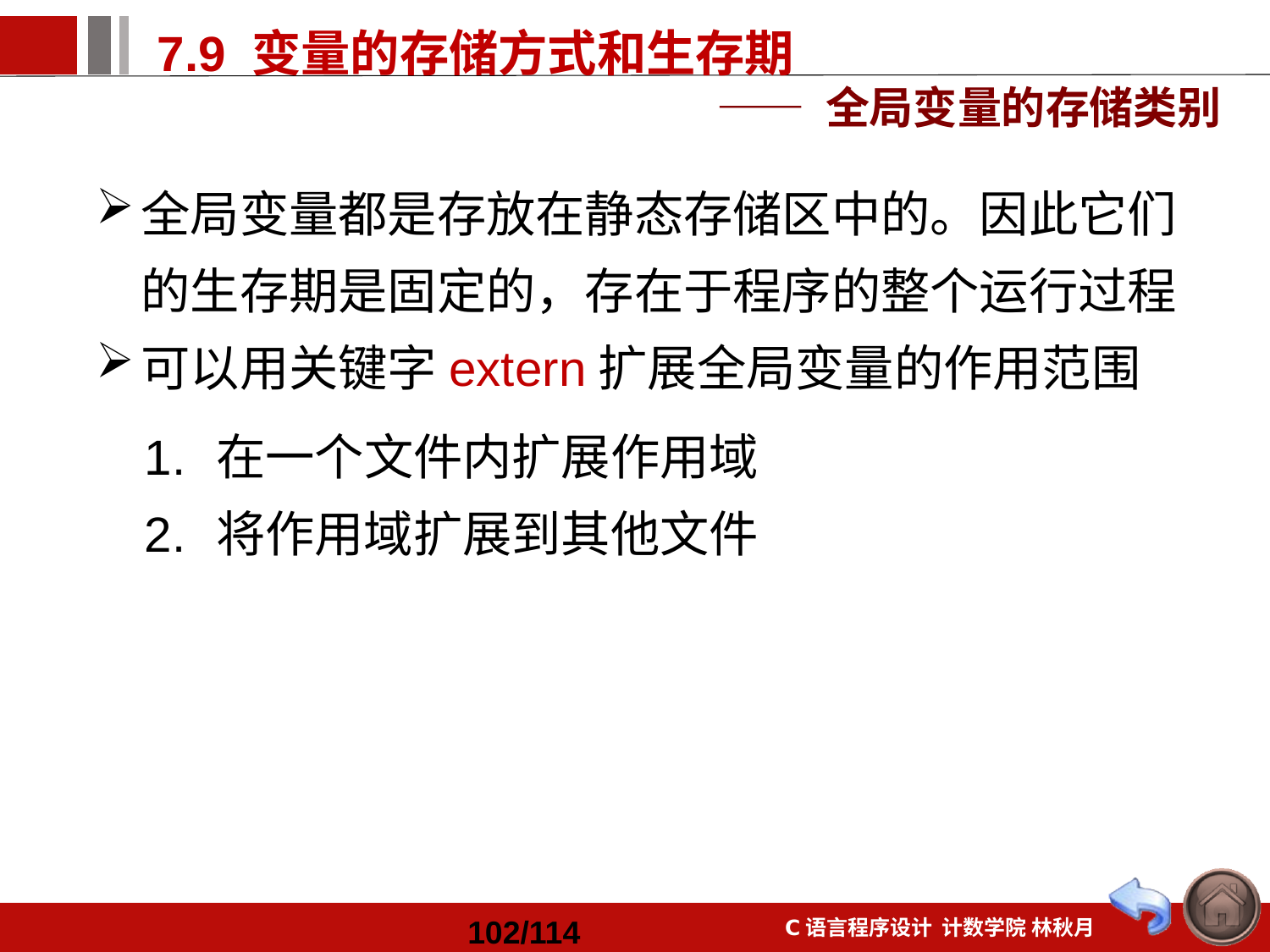

—— 全局变量的存储类别
全局变量都是存放在静态存储区中的。因此它们的生存期是固定的，存在于程序的整个运行过程
可以用关键字extern扩展全局变量的作用范围
在一个文件内扩展作用域
将作用域扩展到其他文件